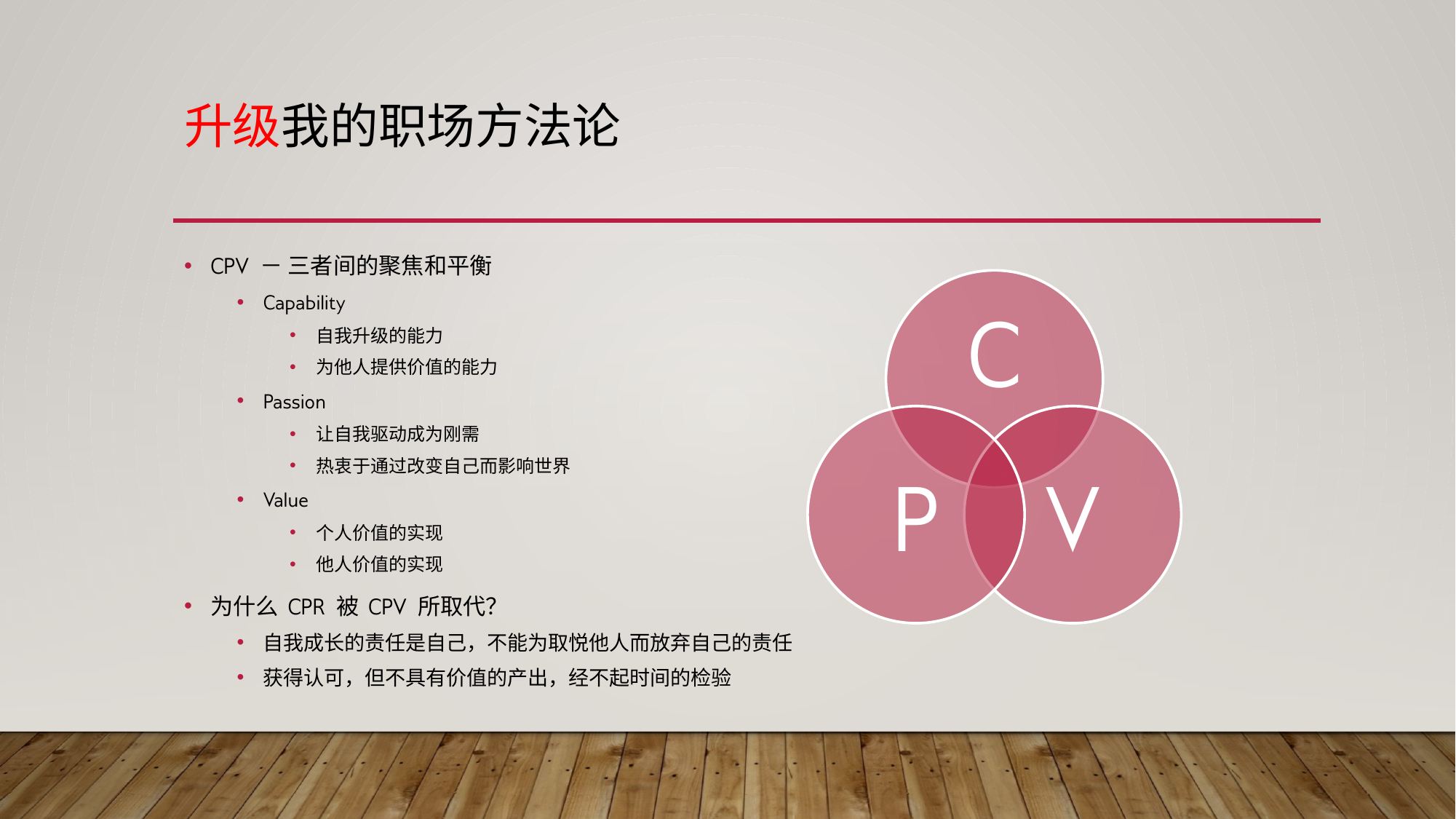

# 升级我的职场方法论
CPV － 三者间的聚焦和平衡
Capability
自我升级的能力
为他人提供价值的能力
Passion
让自我驱动成为刚需
热衷于通过改变自己而影响世界
Value
个人价值的实现
他人价值的实现
为什么 CPR 被 CPV 所取代？
自我成长的责任是自己，不能为取悦他人而放弃自己的责任
获得认可，但不具有价值的产出，经不起时间的检验
C
V
P